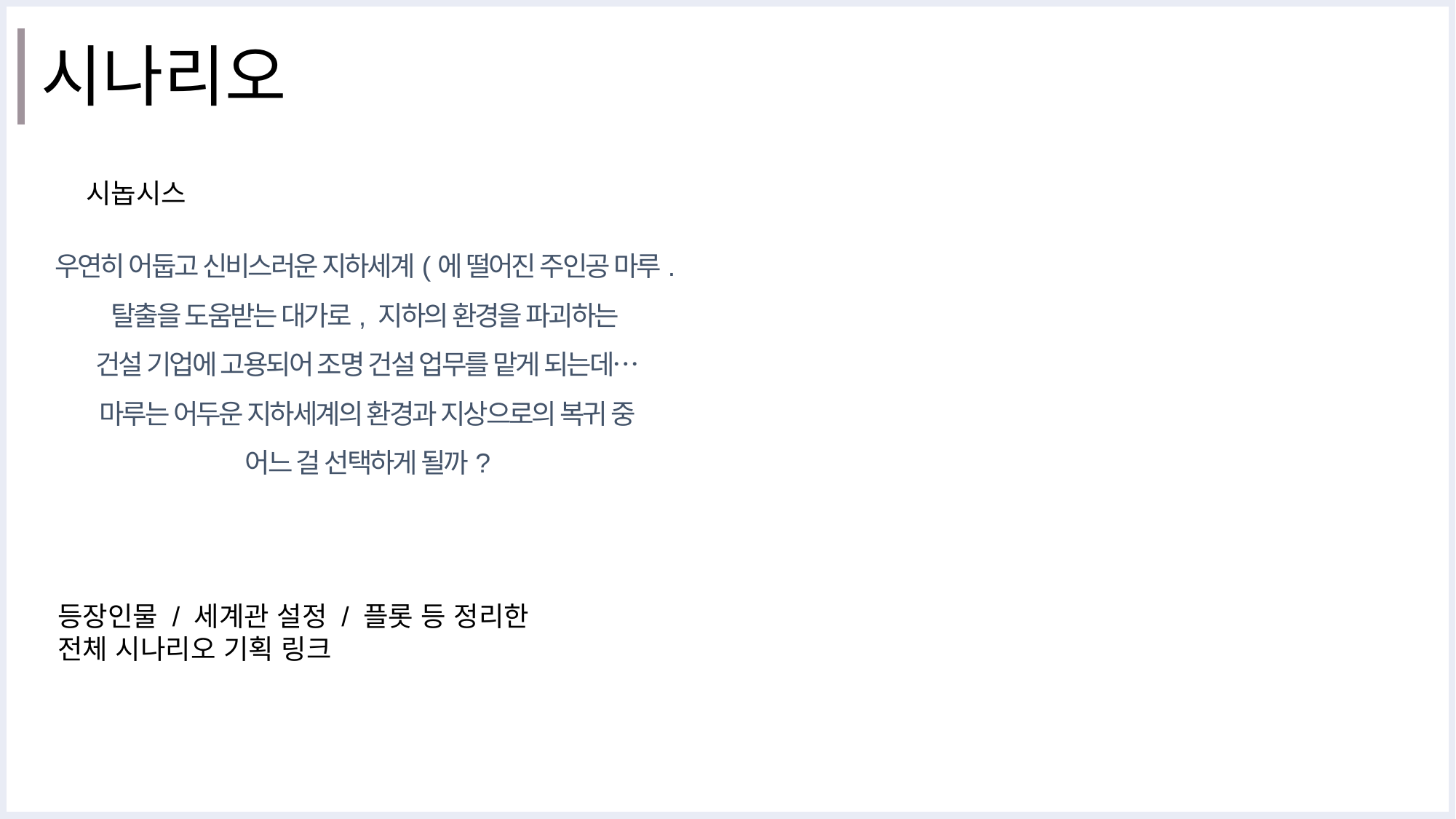

# 시나리오
시놉시스
우연히 어둡고 신비스러운 지하세계(에 떨어진 주인공 마루.
탈출을 도움받는 대가로, 지하의 환경을 파괴하는
건설 기업에 고용되어 조명 건설 업무를 맡게 되는데…
마루는 어두운 지하세계의 환경과 지상으로의 복귀 중
어느 걸 선택하게 될까?

등장인물 / 세계관 설정 / 플롯 등 정리한
전체 시나리오 기획 링크